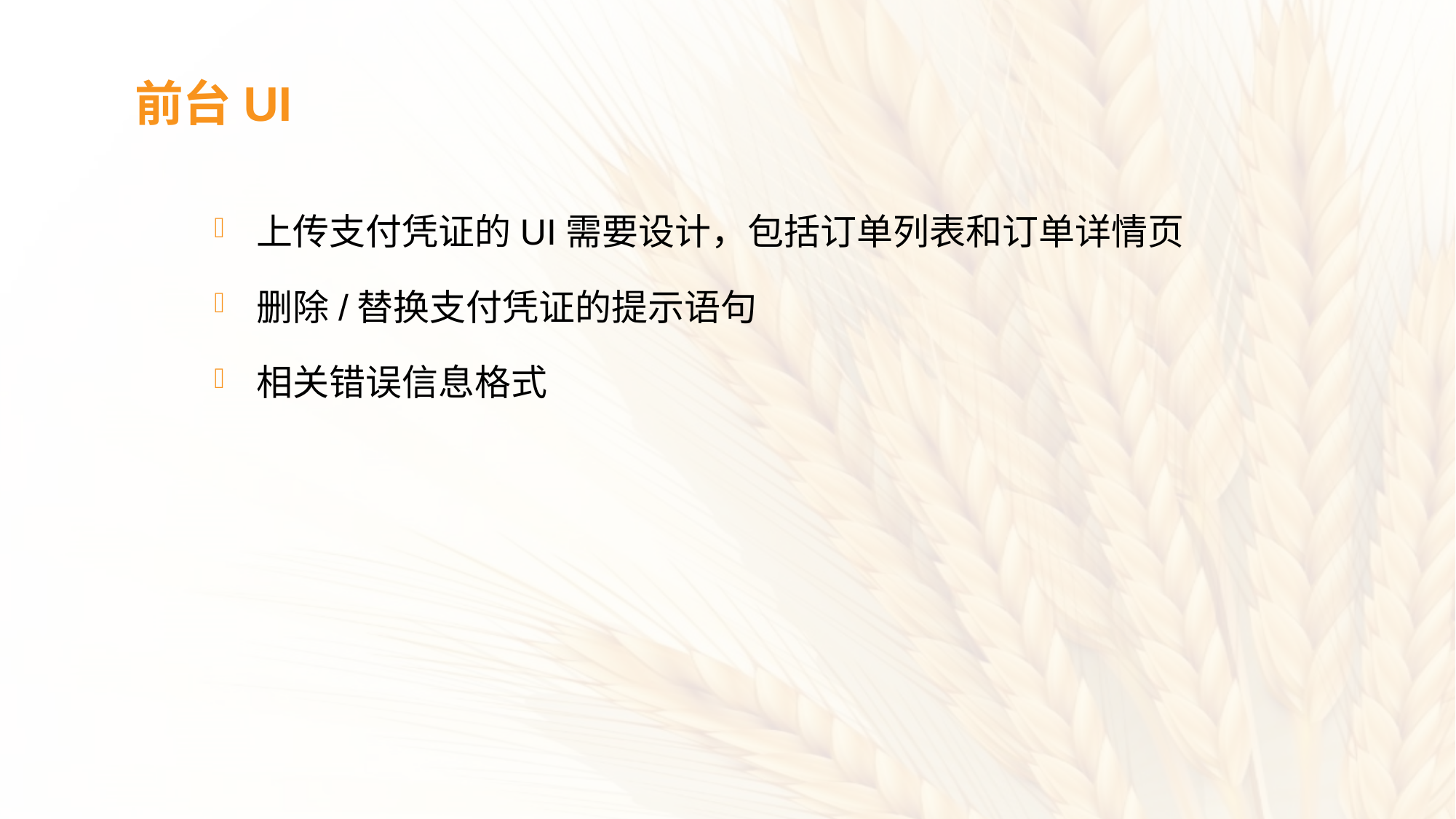

# 前台UI
上传支付凭证的UI需要设计，包括订单列表和订单详情页
删除/替换支付凭证的提示语句
相关错误信息格式